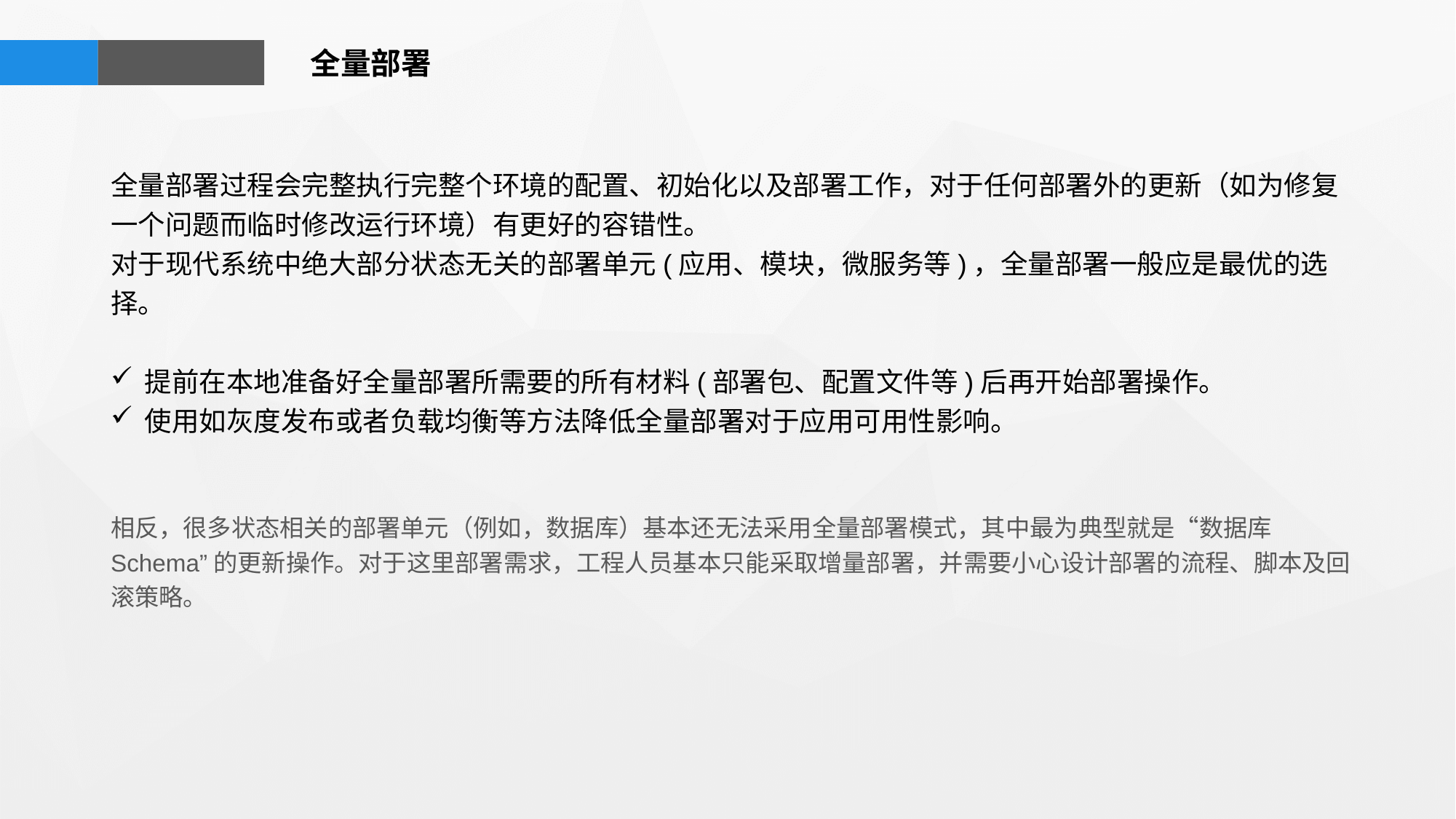

全量部署
全量部署过程会完整执行完整个环境的配置、初始化以及部署工作，对于任何部署外的更新（如为修复一个问题而临时修改运行环境）有更好的容错性。
对于现代系统中绝大部分状态无关的部署单元(应用、模块，微服务等)，全量部署一般应是最优的选择。

提前在本地准备好全量部署所需要的所有材料(部署包、配置文件等)后再开始部署操作。
使用如灰度发布或者负载均衡等方法降低全量部署对于应用可用性影响。

相反，很多状态相关的部署单元（例如，数据库）基本还无法采用全量部署模式，其中最为典型就是“数据库Schema”的更新操作。对于这里部署需求，工程人员基本只能采取增量部署，并需要小心设计部署的流程、脚本及回滚策略。